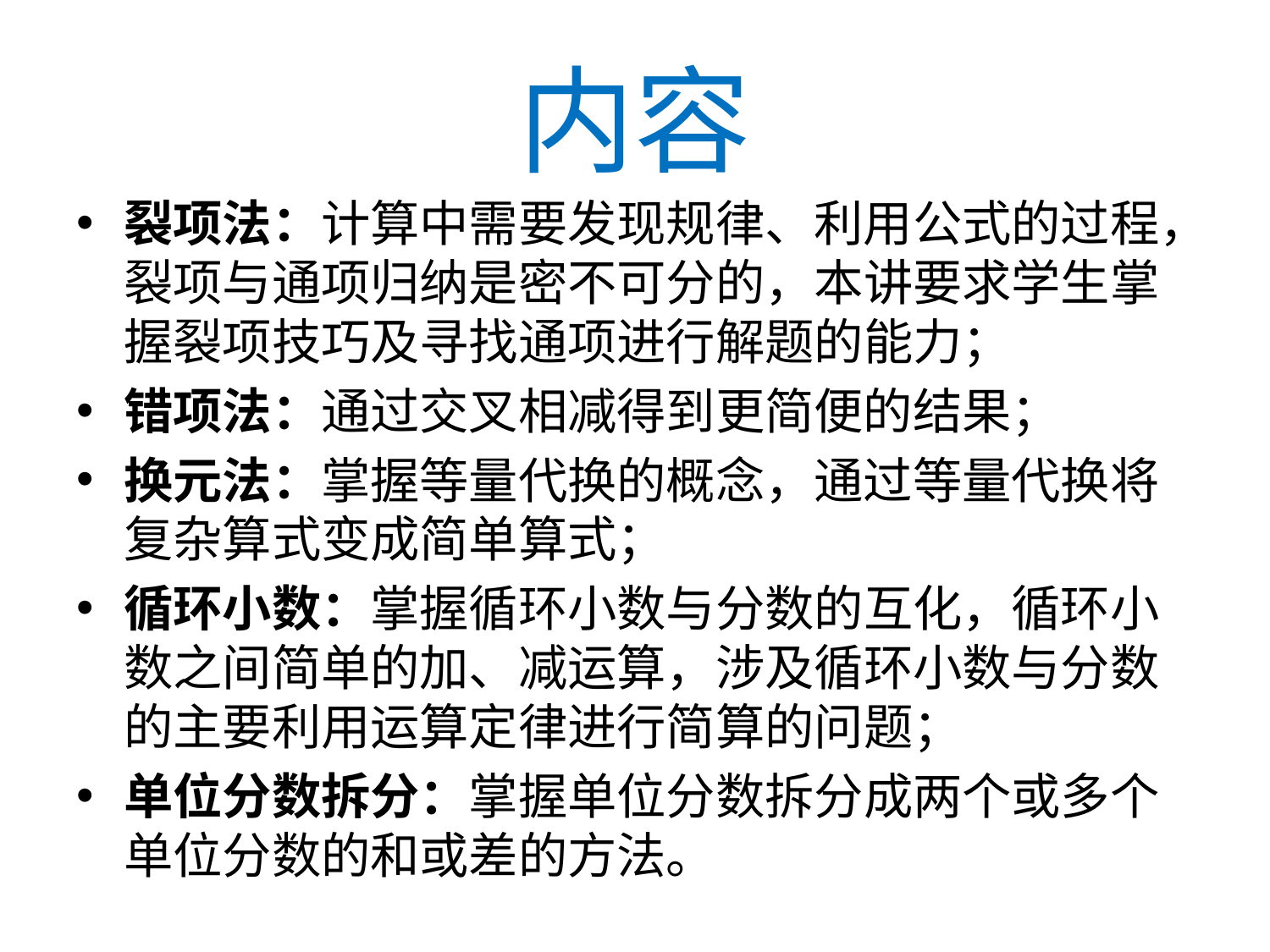

# 内容
裂项法：计算中需要发现规律、利用公式的过程，裂项与通项归纳是密不可分的，本讲要求学生掌握裂项技巧及寻找通项进行解题的能力；
错项法：通过交叉相减得到更简便的结果；
换元法：掌握等量代换的概念，通过等量代换将复杂算式变成简单算式；
循环小数：掌握循环小数与分数的互化，循环小数之间简单的加、减运算，涉及循环小数与分数的主要利用运算定律进行简算的问题；
单位分数拆分：掌握单位分数拆分成两个或多个单位分数的和或差的方法。